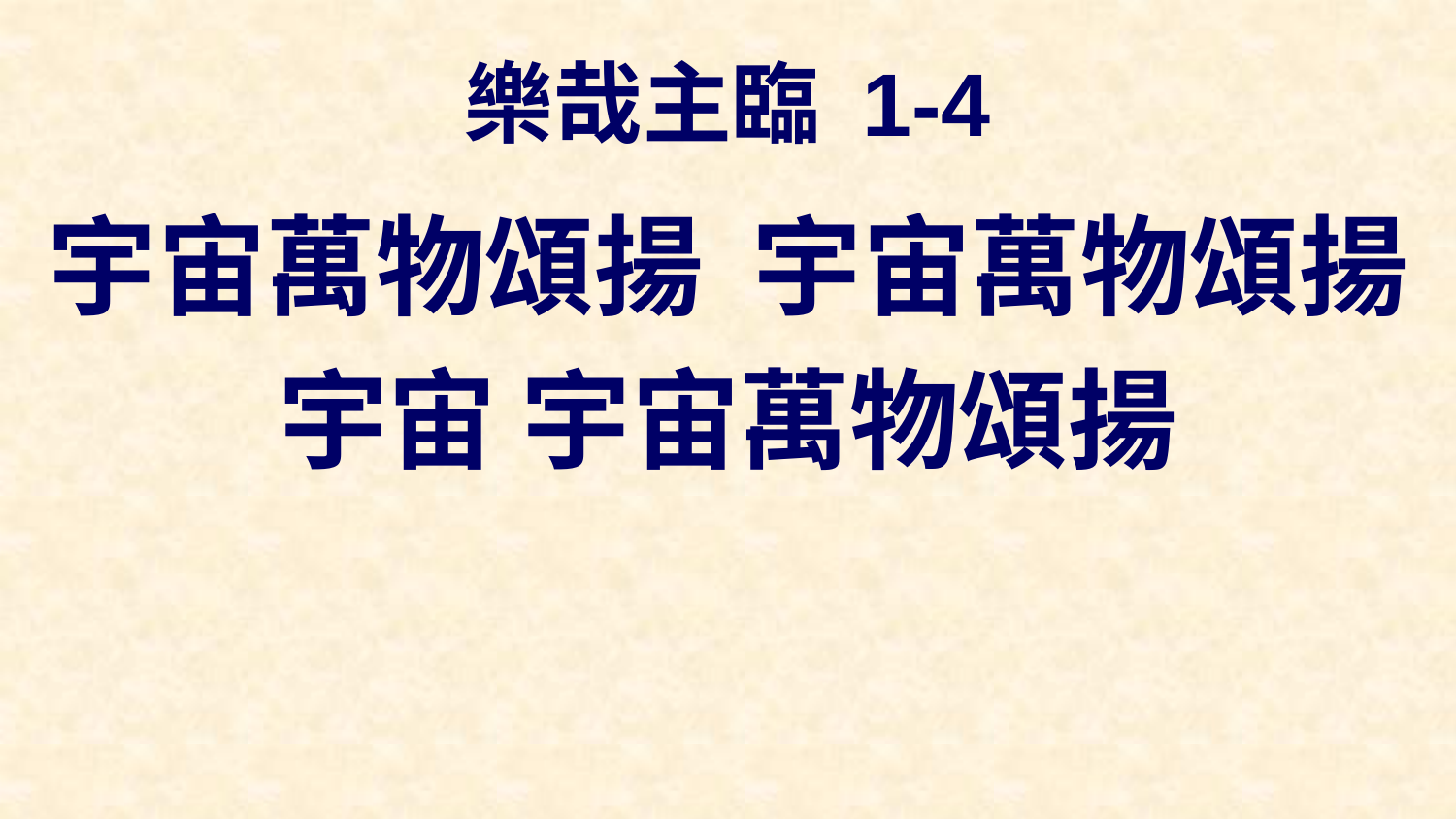

# 樂哉主臨 1-4
宇宙萬物頌揚  宇宙萬物頌揚
宇宙 宇宙萬物頌揚